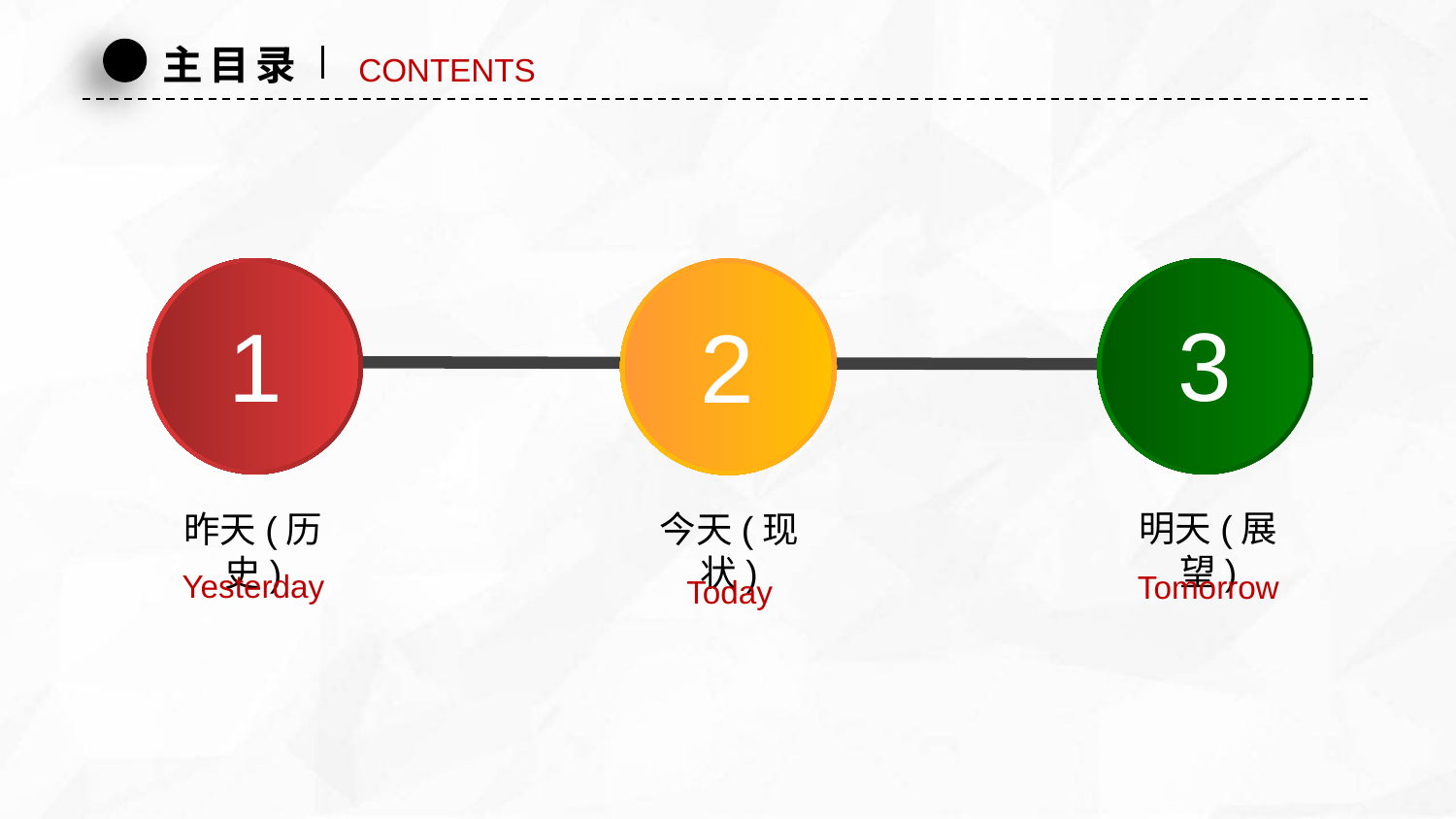

主目录

CONTENTS

1

3

2

明天(展望)
Tomorrow
今天(现状)
Today
昨天(历史)
Yesterday
延时符